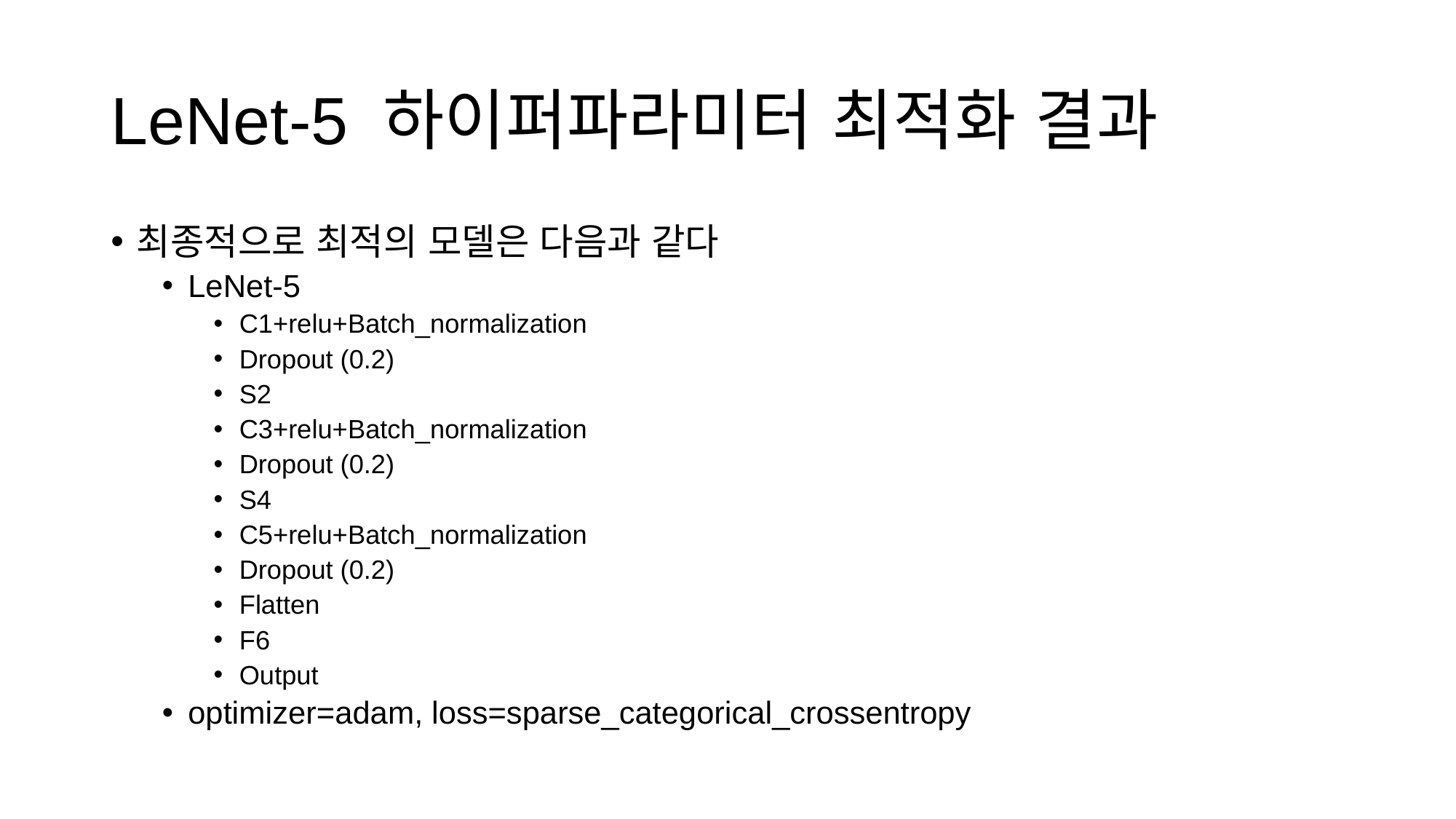

# LeNet-5 하이퍼파라미터 최적화 결과
최종적으로 최적의 모델은 다음과 같다
LeNet-5
C1+relu+Batch_normalization
Dropout (0.2)
S2
C3+relu+Batch_normalization
Dropout (0.2)
S4
C5+relu+Batch_normalization
Dropout (0.2)
Flatten
F6
Output
optimizer=adam, loss=sparse_categorical_crossentropy